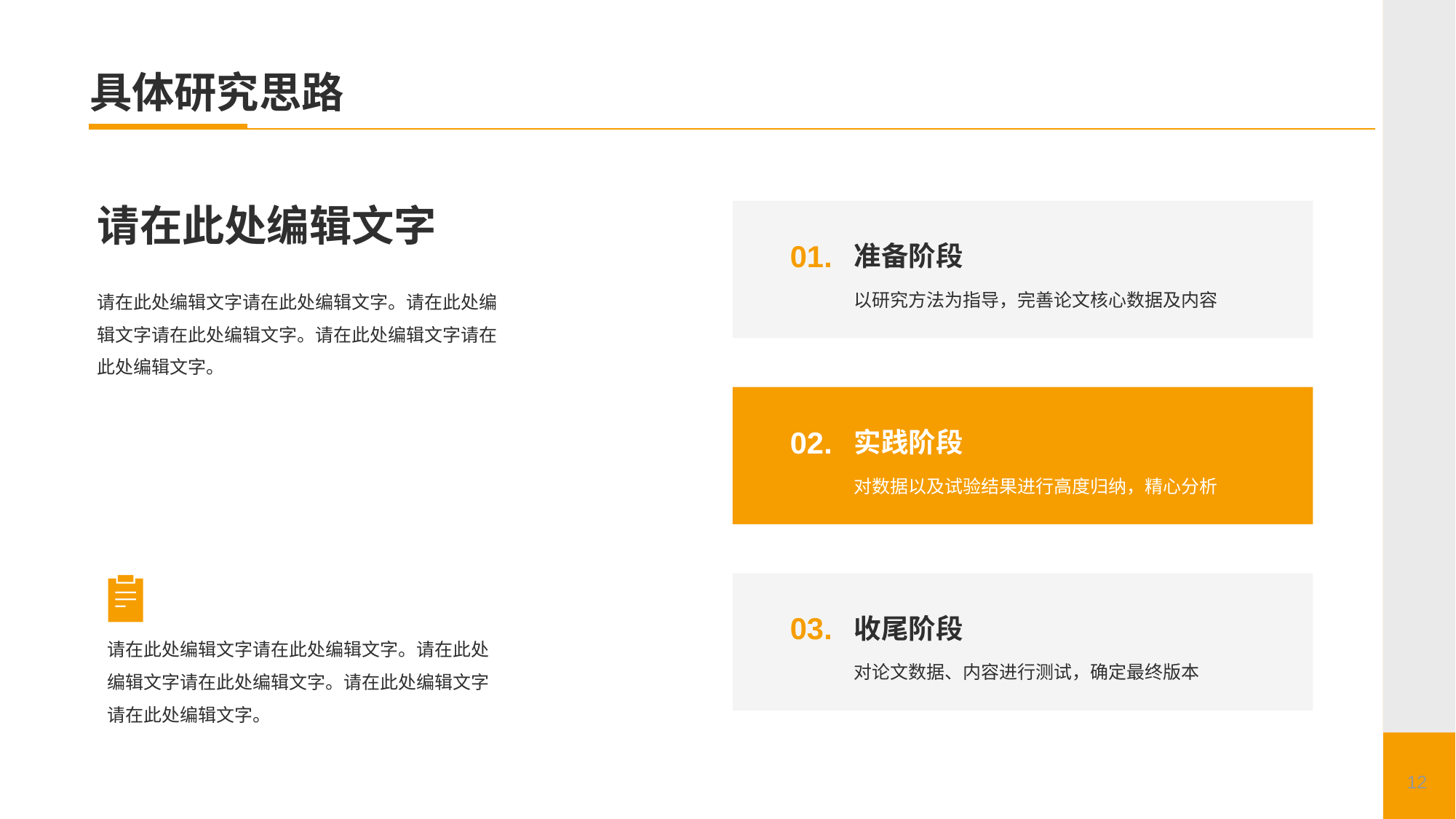

# 具体研究思路
请在此处编辑文字
请在此处编辑文字请在此处编辑文字。请在此处编辑文字请在此处编辑文字。请在此处编辑文字请在此处编辑文字。

01.
准备阶段
以研究方法为指导，完善论文核心数据及内容

02.
实践阶段
对数据以及试验结果进行高度归纳，精心分析

03.
收尾阶段
对论文数据、内容进行测试，确定最终版本

请在此处编辑文字请在此处编辑文字。请在此处编辑文字请在此处编辑文字。请在此处编辑文字请在此处编辑文字。
12